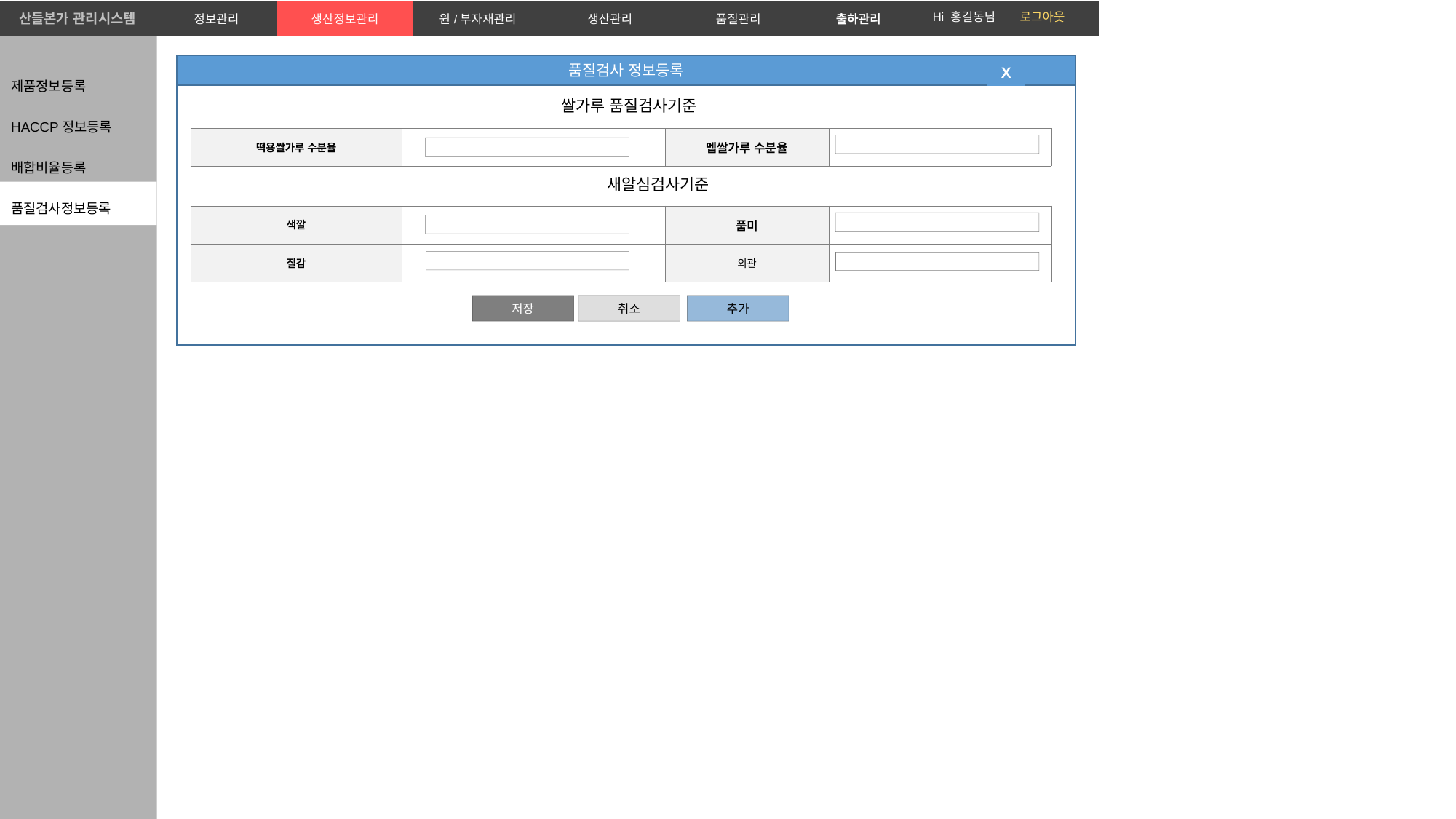

| 산들본가 관리시스템 | 정보관리 | 생산정보관리 | 원/부자재관리 | 생산관리 | 품질관리 | 출하관리 |  |
| --- | --- | --- | --- | --- | --- | --- | --- |
Hi 홍길동님       로그아웃

제품정보등록
HACCP정보등록
배합비율등록
품질검사정보등록
품질검사 정보등록

X
쌀가루 품질검사기준
| 떡용쌀가루 수분율 |  | 멥쌀가루 수분율 |  |
| --- | --- | --- | --- |

새알심검사기준

| 색깔 |  | 품미 |  |
| --- | --- | --- | --- |
| 질감 |  | 외관 |  |

저장
취소
추가